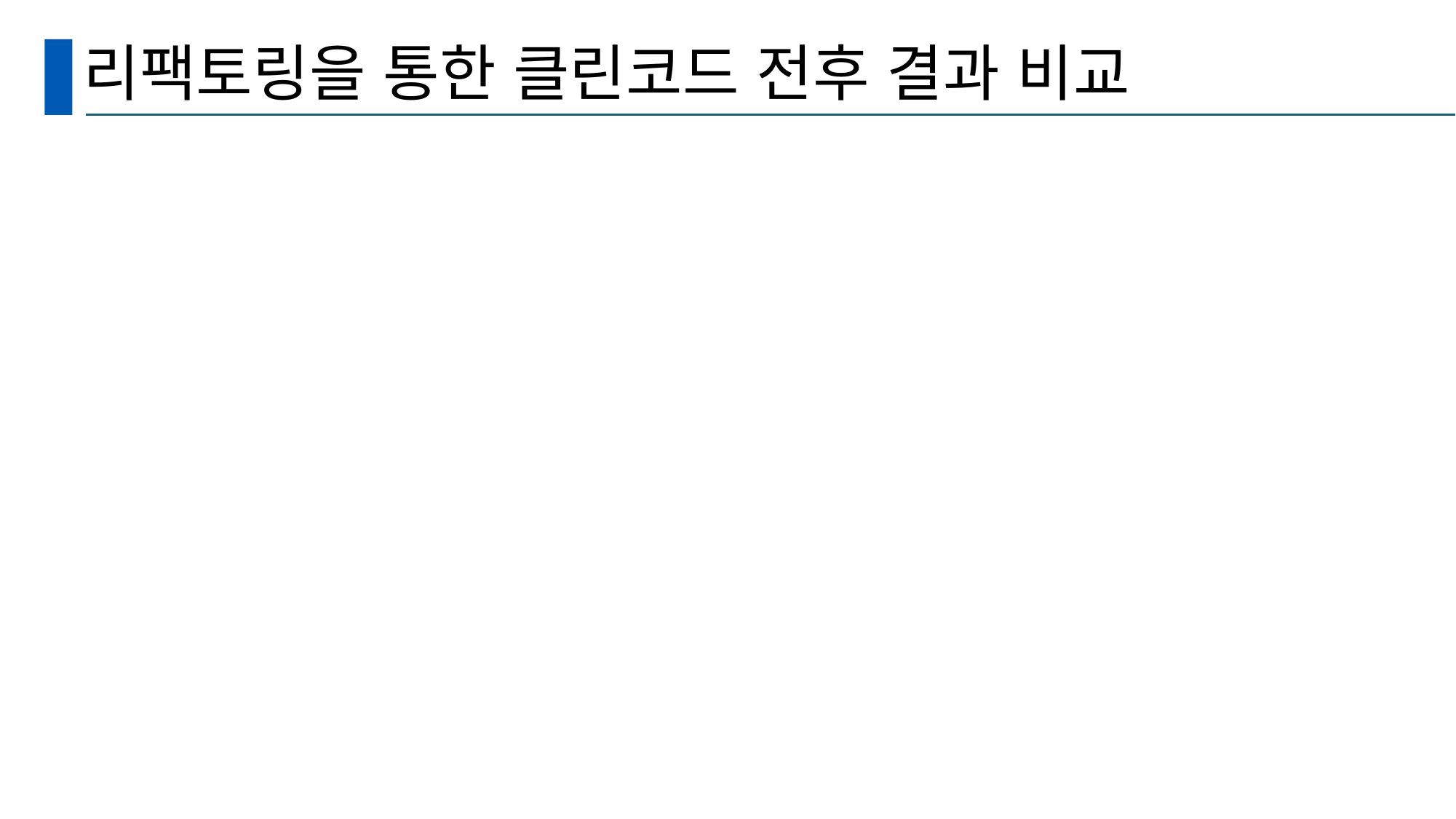

# 리팩토링을 통한 클린코드 전후 결과 비교